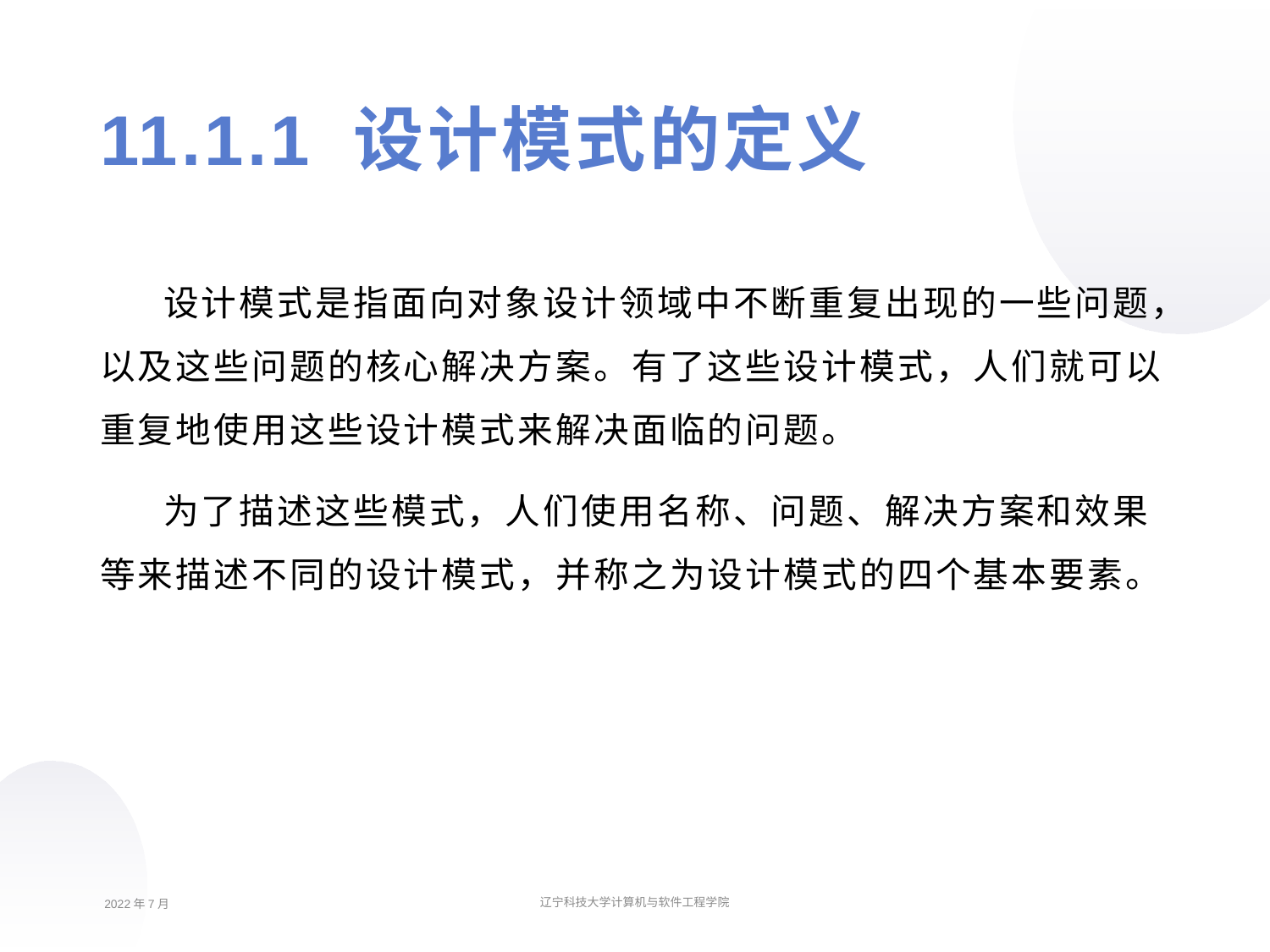

11.1.1 设计模式的定义
设计模式是指面向对象设计领域中不断重复出现的一些问题，以及这些问题的核心解决方案。有了这些设计模式，人们就可以重复地使用这些设计模式来解决面临的问题。
为了描述这些模式，人们使用名称、问题、解决方案和效果等来描述不同的设计模式，并称之为设计模式的四个基本要素。

2022年7月
辽宁科技大学计算机与软件工程学院
5